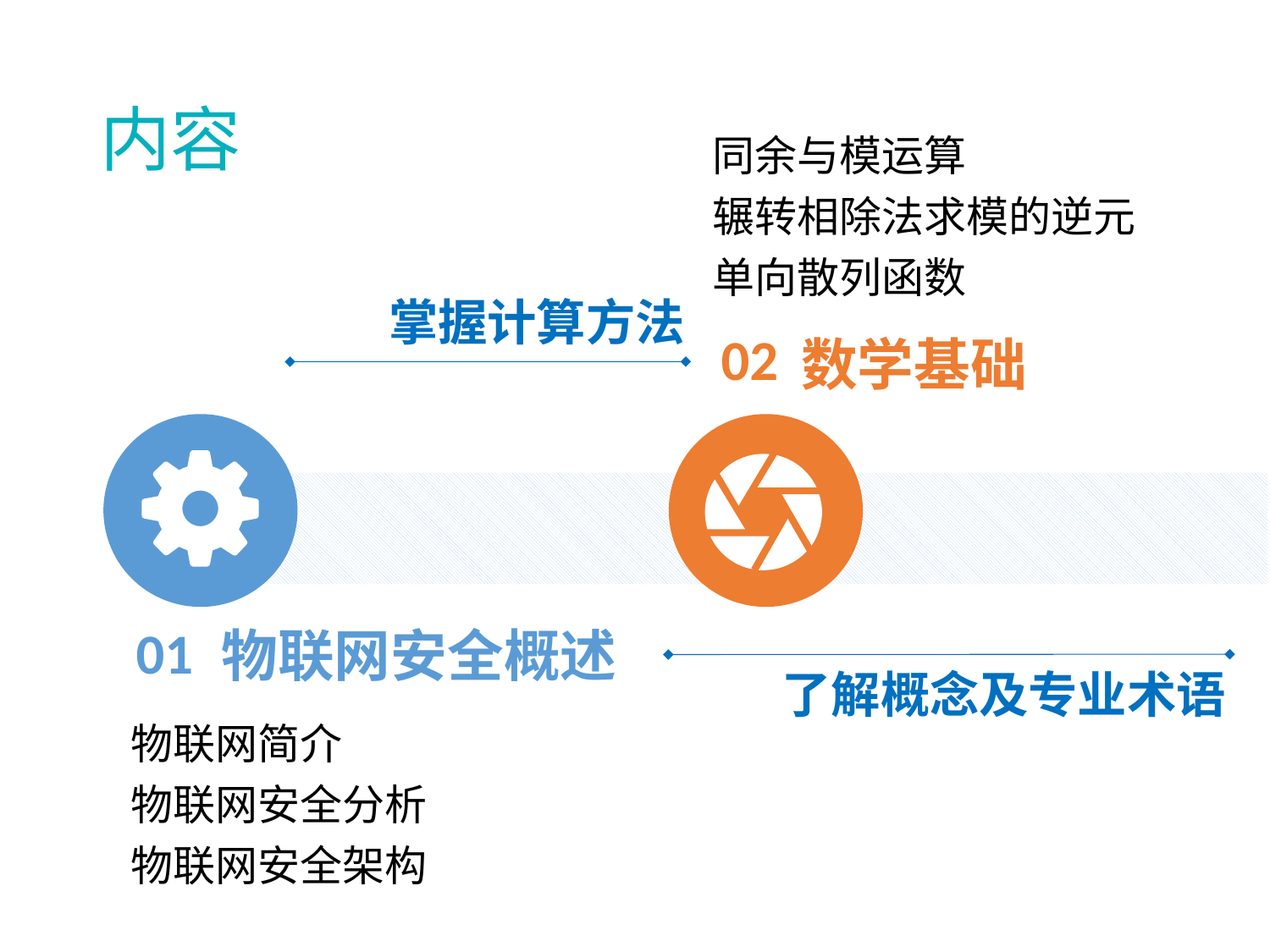

# 内容
同余与模运算
辗转相除法求模的逆元
单向散列函数
数学基础
02
掌握计算方法

物联网安全概述
物联网简介
物联网安全分析
物联网安全架构
01
了解概念及专业术语